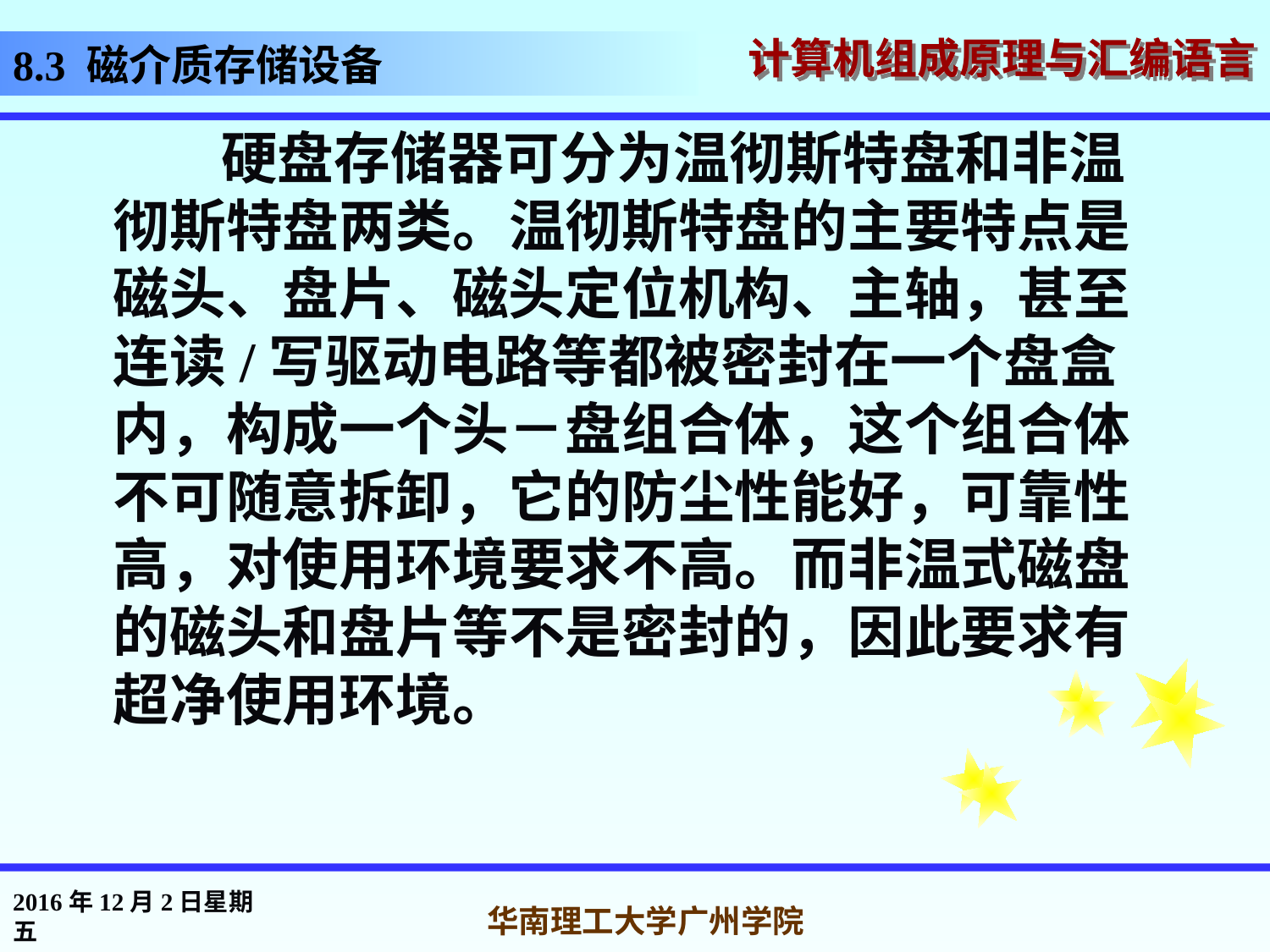

# 8.3 磁介质存储设备
           硬盘存储器可分为温彻斯特盘和非温彻斯特盘两类。温彻斯特盘的主要特点是磁头、盘片、磁头定位机构、主轴，甚至连读/写驱动电路等都被密封在一个盘盒内，构成一个头－盘组合体，这个组合体不可随意拆卸，它的防尘性能好，可靠性高，对使用环境要求不高。而非温式磁盘的磁头和盘片等不是密封的，因此要求有超净使用环境。
2016年12月2日星期五
华南理工大学广州学院